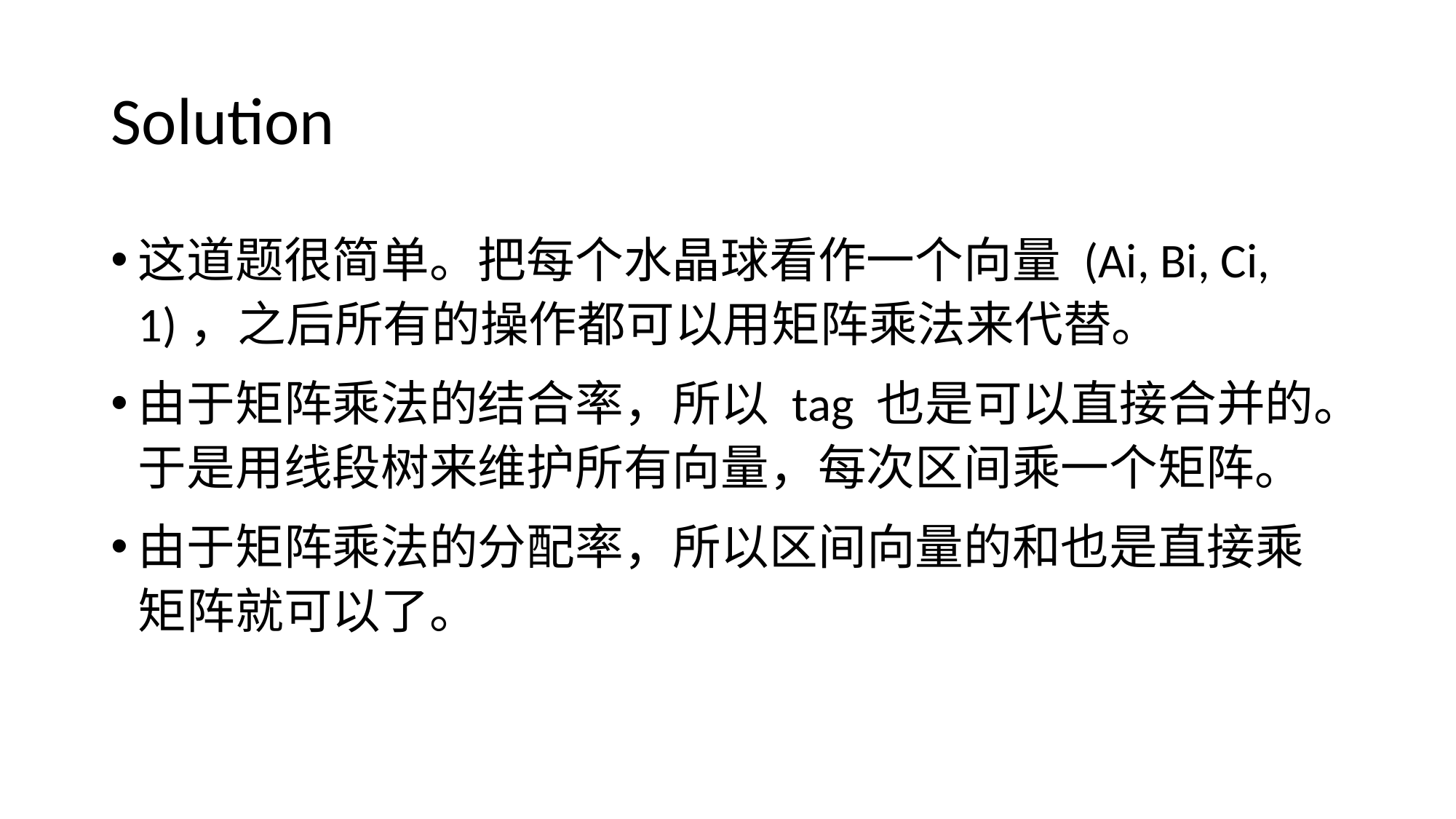

# Solution
这道题很简单。把每个水晶球看作一个向量 (Ai, Bi, Ci, 1)，之后所有的操作都可以用矩阵乘法来代替。
由于矩阵乘法的结合率，所以 tag 也是可以直接合并的。于是用线段树来维护所有向量，每次区间乘一个矩阵。
由于矩阵乘法的分配率，所以区间向量的和也是直接乘矩阵就可以了。